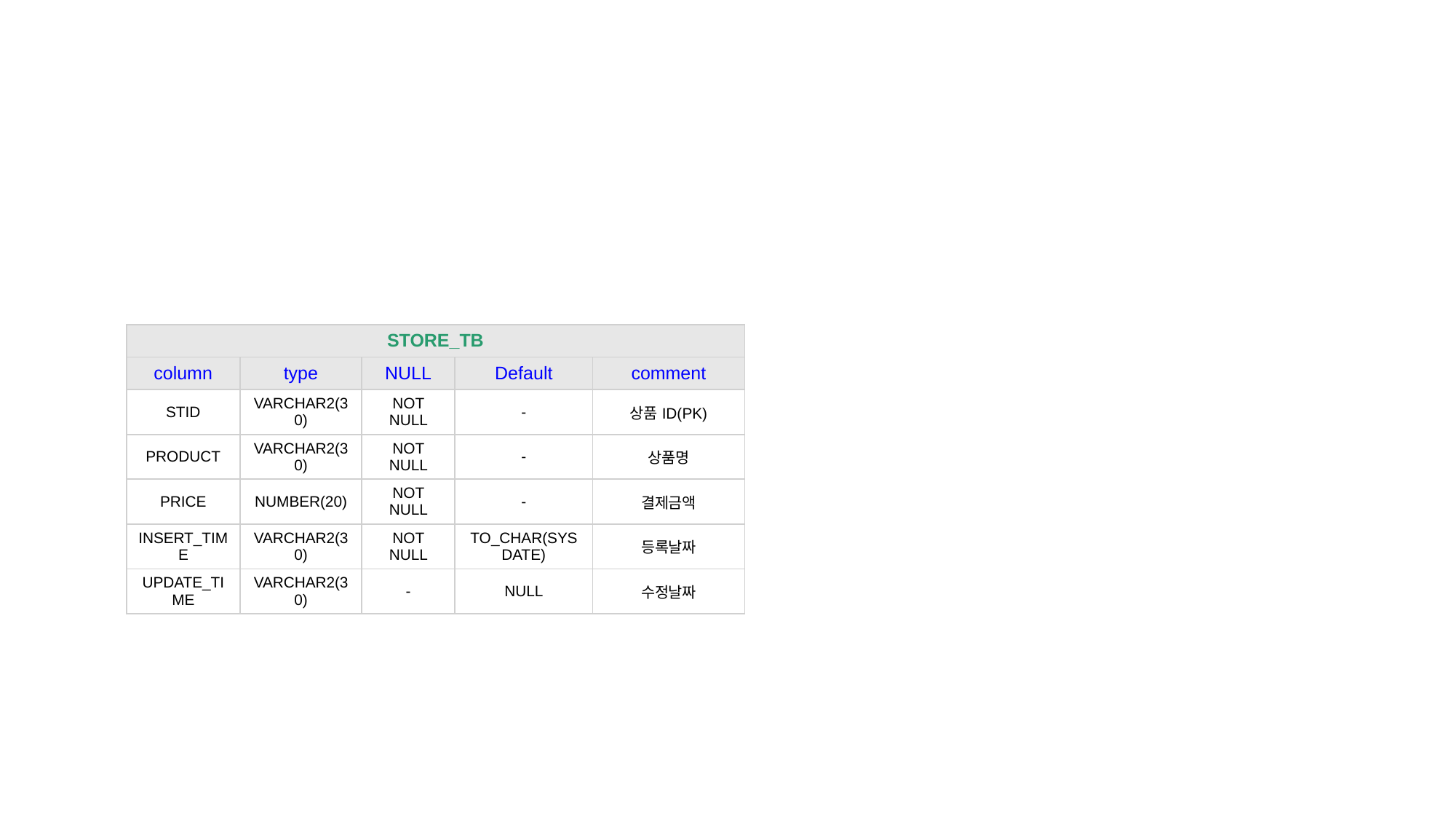

| STORE\_TB |  |  |  |  |
| --- | --- | --- | --- | --- |
| column | type | NULL | Default | comment |
| STID | VARCHAR2(30) | NOT NULL | - | 상품ID(PK) |
| PRODUCT | VARCHAR2(30) | NOT NULL | - | 상품명 |
| PRICE | NUMBER(20) | NOT NULL | - | 결제금액 |
| INSERT\_TIME | VARCHAR2(30) | NOT NULL | TO\_CHAR(SYSDATE) | 등록날짜 |
| UPDATE\_TIME | VARCHAR2(30) | - | NULL | 수정날짜 |